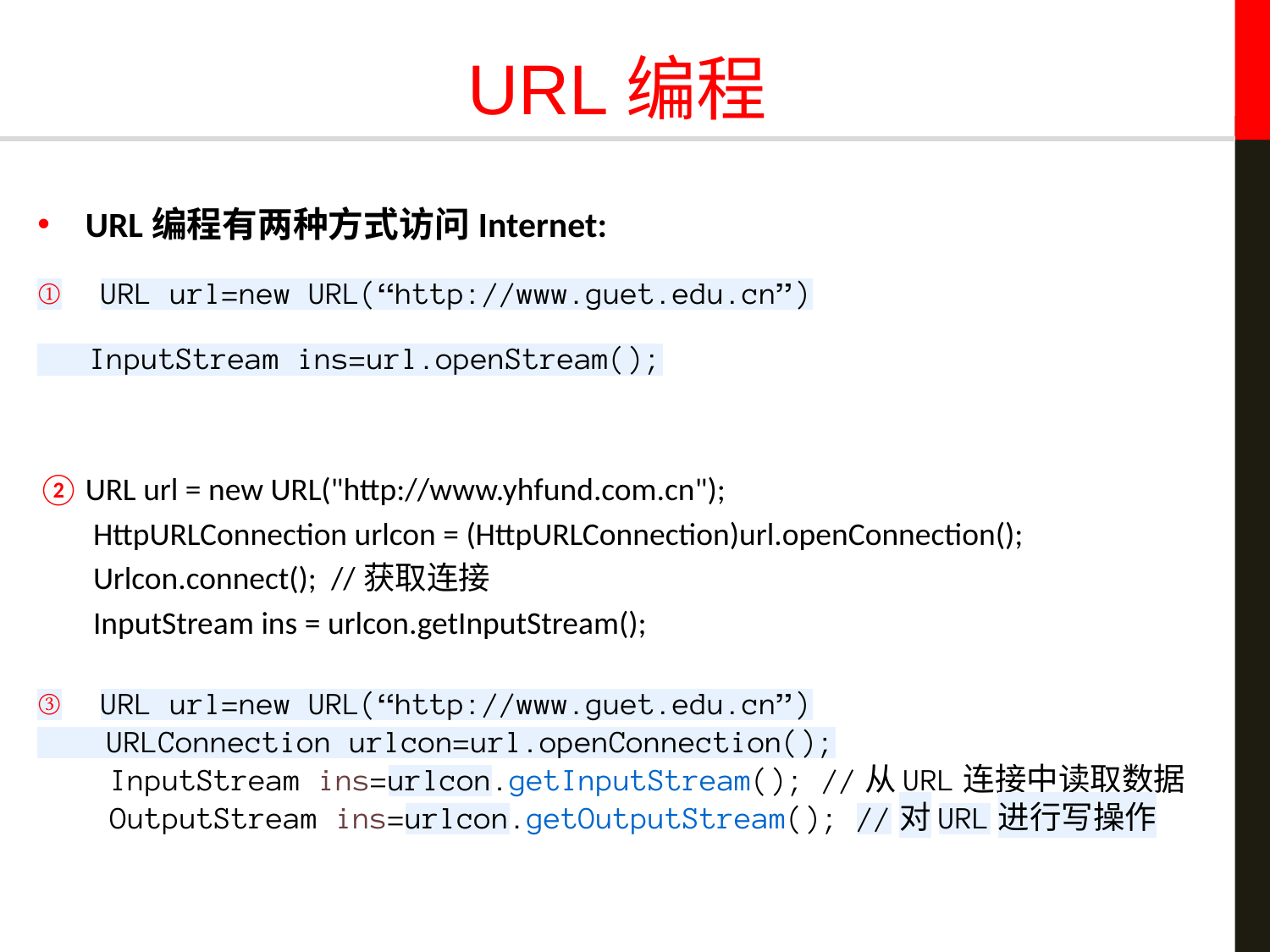

# URL编程
URL编程有两种方式访问Internet:
URL url=new URL(“http://www.guet.edu.cn”)
   InputStream ins=url.openStream();

URL url = new URL("http://www.yhfund.com.cn");
HttpURLConnection urlcon = (HttpURLConnection)url.openConnection();
Urlcon.connect();  //获取连接
InputStream ins = urlcon.getInputStream();
URL url=new URL(“http://www.guet.edu.cn”)
    URLConnection urlcon=url.openConnection();
 InputStream ins=urlcon.getInputStream(); //从URL连接中读取数据
 OutputStream ins=urlcon.getOutputStream(); //对URL进行写操作